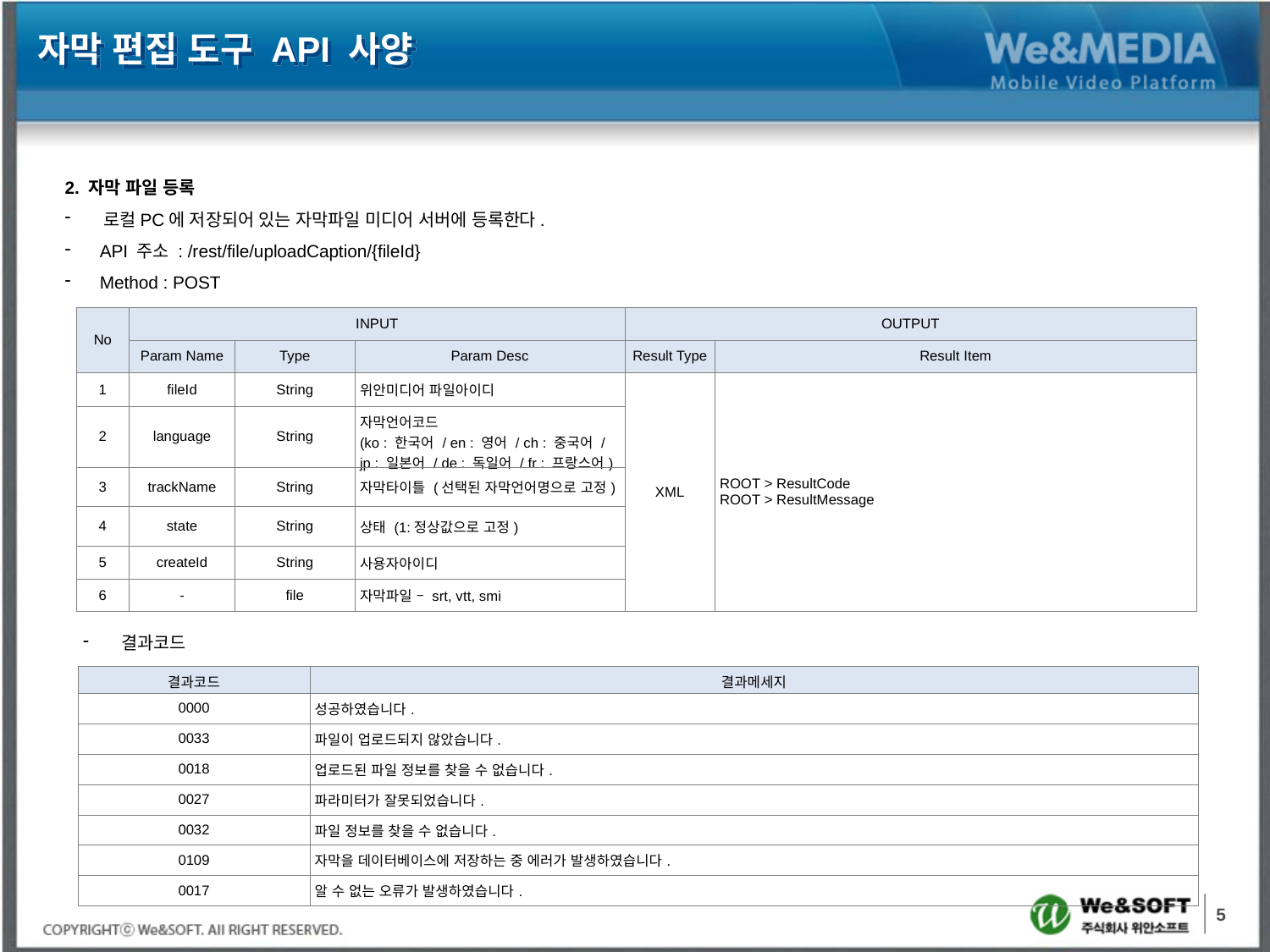

자막 편집 도구 API 사양
2. 자막 파일 등록
 로컬PC에 저장되어 있는 자막파일 미디어 서버에 등록한다.
 API 주소 : /rest/file/uploadCaption/{fileId}
 Method : POST

| No | INPUT |  |  | OUTPUT |  |
| --- | --- | --- | --- | --- | --- |
|  | Param Name | Type | Param Desc | Result Type | Result Item |
| 1 | fileId | String | 위안미디어 파일아이디 | XML | ROOT > ResultCode ROOT > ResultMessage |
| 2 | language | String | 자막언어코드 (ko : 한국어 / en : 영어 / ch : 중국어 / jp : 일본어 / de : 독일어 / fr : 프랑스어) |  |  |
| 3 | trackName | String | 자막타이틀 (선택된 자막언어명으로 고정) |  |  |
| 4 | state | String | 상태 (1:정상값으로 고정) |  |  |
| 5 | createId | String | 사용자아이디 |  |  |
| 6 | - | file | 자막파일 – srt, vtt, smi |  |  |
 결과코드
| 결과코드 | 결과메세지 |
| --- | --- |
| 0000 | 성공하였습니다. |
| 0033 | 파일이 업로드되지 않았습니다. |
| 0018 | 업로드된 파일 정보를 찾을 수 없습니다. |
| 0027 | 파라미터가 잘못되었습니다. |
| 0032 | 파일 정보를 찾을 수 없습니다. |
| 0109 | 자막을 데이터베이스에 저장하는 중 에러가 발생하였습니다. |
| 0017 | 알 수 없는 오류가 발생하였습니다. |